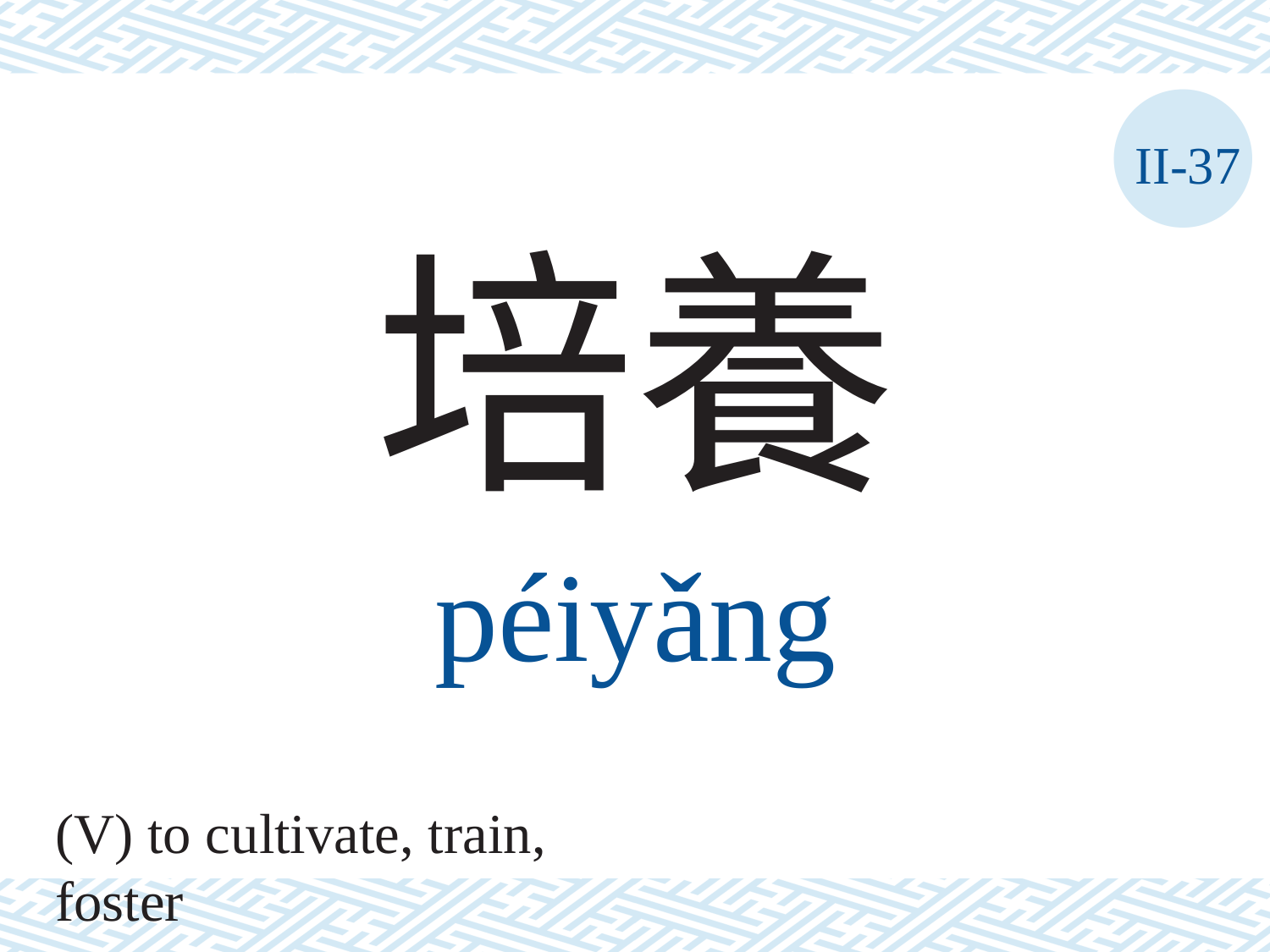

II-37
培養
péiyǎng
(V) to cultivate, train, foster